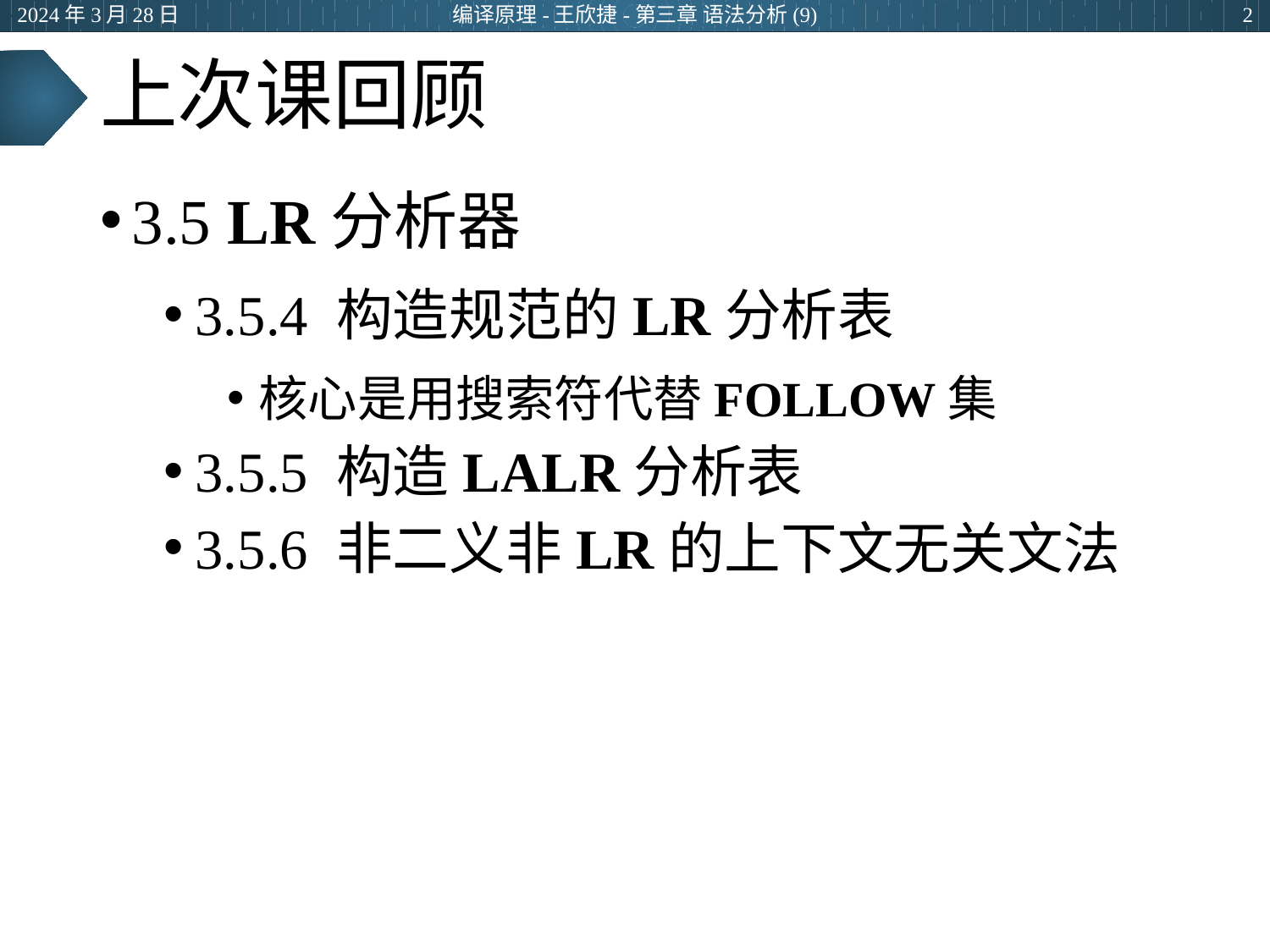

2024年3月28日
编译原理-王欣捷-第三章 语法分析(9)
2
# 上次课回顾
3.5 LR分析器
3.5.4 构造规范的LR分析表
核心是用搜索符代替FOLLOW集
3.5.5 构造LALR分析表
3.5.6 非二义非LR的上下文无关文法